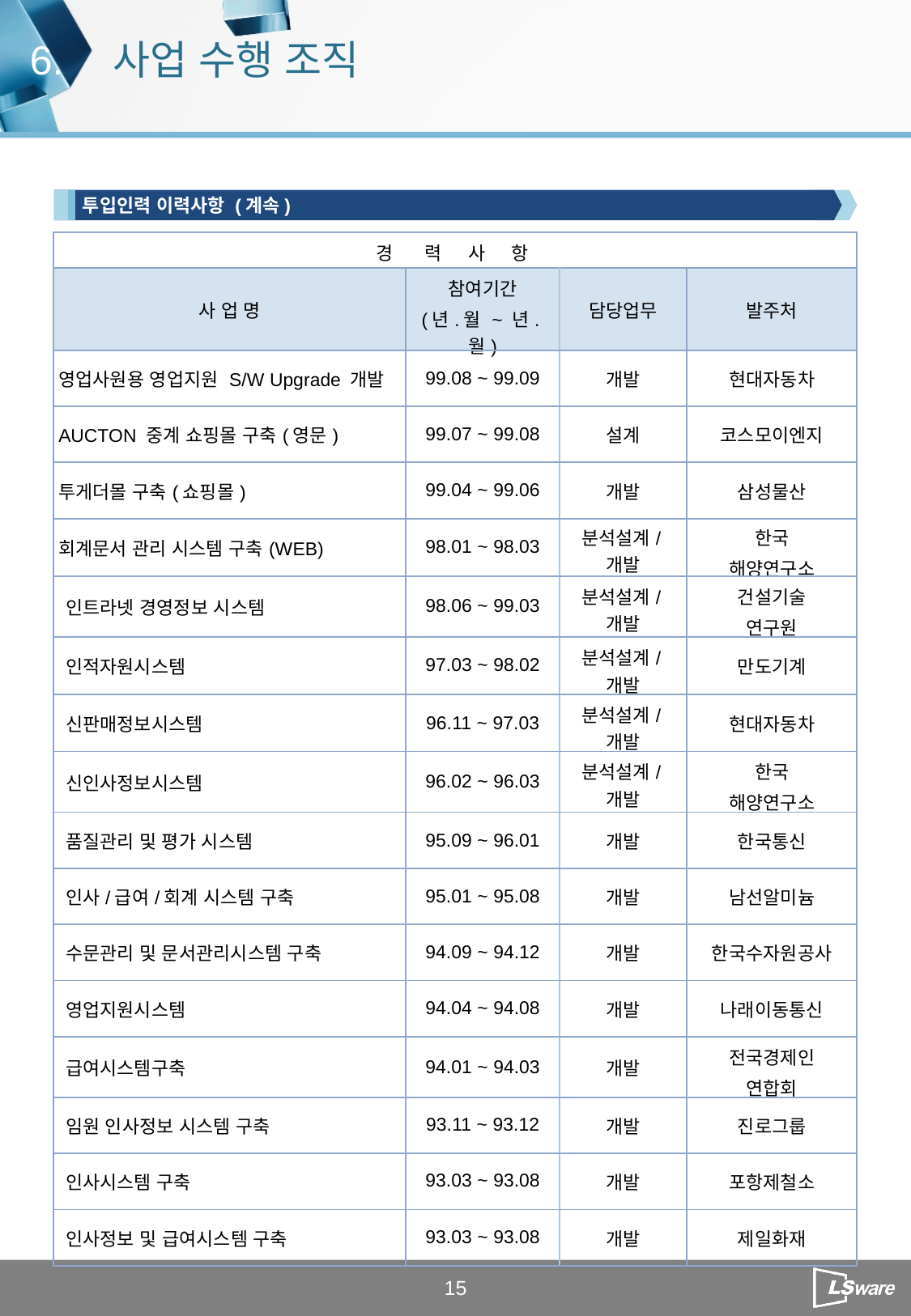

6.
사업 수행 조직

투입인력 이력사항 (계속)
| 경 력 사 항 |  |  |  |
| --- | --- | --- | --- |
| 사 업 명 | 참여기간 (년.월 ~ 년.월) | 담당업무 | 발주처 |
| 영업사원용 영업지원 S/W Upgrade 개발 | 99.08 ~ 99.09 | 개발 | 현대자동차 |
| AUCTON 중계 쇼핑몰 구축(영문) | 99.07 ~ 99.08 | 설계 | 코스모이엔지 |
| 투게더몰 구축(쇼핑몰) | 99.04 ~ 99.06 | 개발 | 삼성물산 |
| 회계문서 관리 시스템 구축(WEB) | 98.01 ~ 98.03 | 분석설계/개발 | 한국 해양연구소 |
| 인트라넷 경영정보 시스템 | 98.06 ~ 99.03 | 분석설계/개발 | 건설기술 연구원 |
| 인적자원시스템 | 97.03 ~ 98.02 | 분석설계/개발 | 만도기계 |
| 신판매정보시스템 | 96.11 ~ 97.03 | 분석설계/개발 | 현대자동차 |
| 신인사정보시스템 | 96.02 ~ 96.03 | 분석설계/개발 | 한국 해양연구소 |
| 품질관리 및 평가 시스템 | 95.09 ~ 96.01 | 개발 | 한국통신 |
| 인사/급여/회계 시스템 구축 | 95.01 ~ 95.08 | 개발 | 남선알미늄 |
| 수문관리 및 문서관리시스템 구축 | 94.09 ~ 94.12 | 개발 | 한국수자원공사 |
| 영업지원시스템 | 94.04 ~ 94.08 | 개발 | 나래이동통신 |
| 급여시스템구축 | 94.01 ~ 94.03 | 개발 | 전국경제인 연합회 |
| 임원 인사정보 시스템 구축 | 93.11 ~ 93.12 | 개발 | 진로그룹 |
| 인사시스템 구축 | 93.03 ~ 93.08 | 개발 | 포항제철소 |
| 인사정보 및 급여시스템 구축 | 93.03 ~ 93.08 | 개발 | 제일화재 |